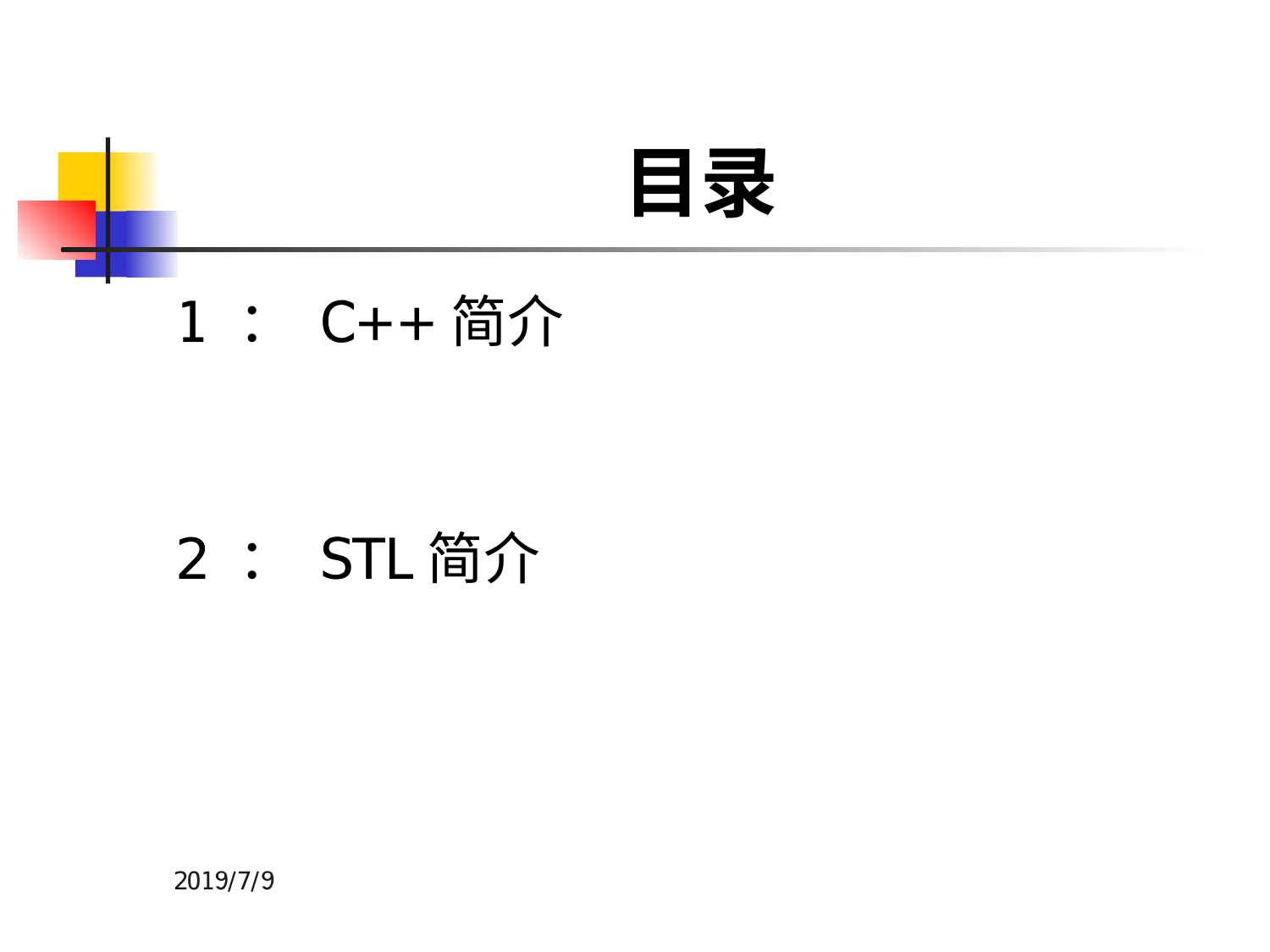

# 目录
1 ： C++简介

2 ： STL简介
2019/7/9